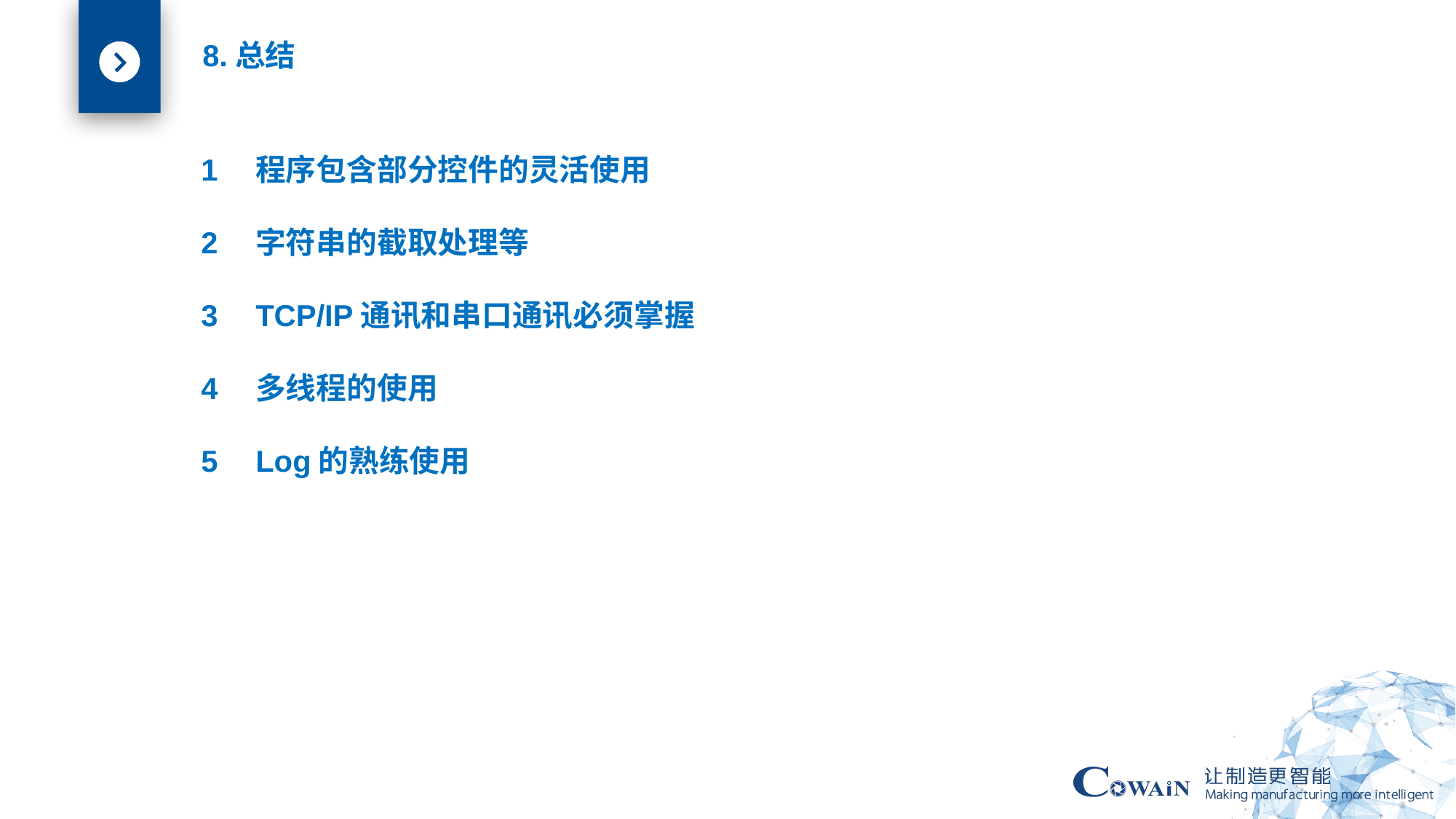

8.总结
程序包含部分控件的灵活使用

字符串的截取处理等

TCP/IP通讯和串口通讯必须掌握

多线程的使用

Log的熟练使用